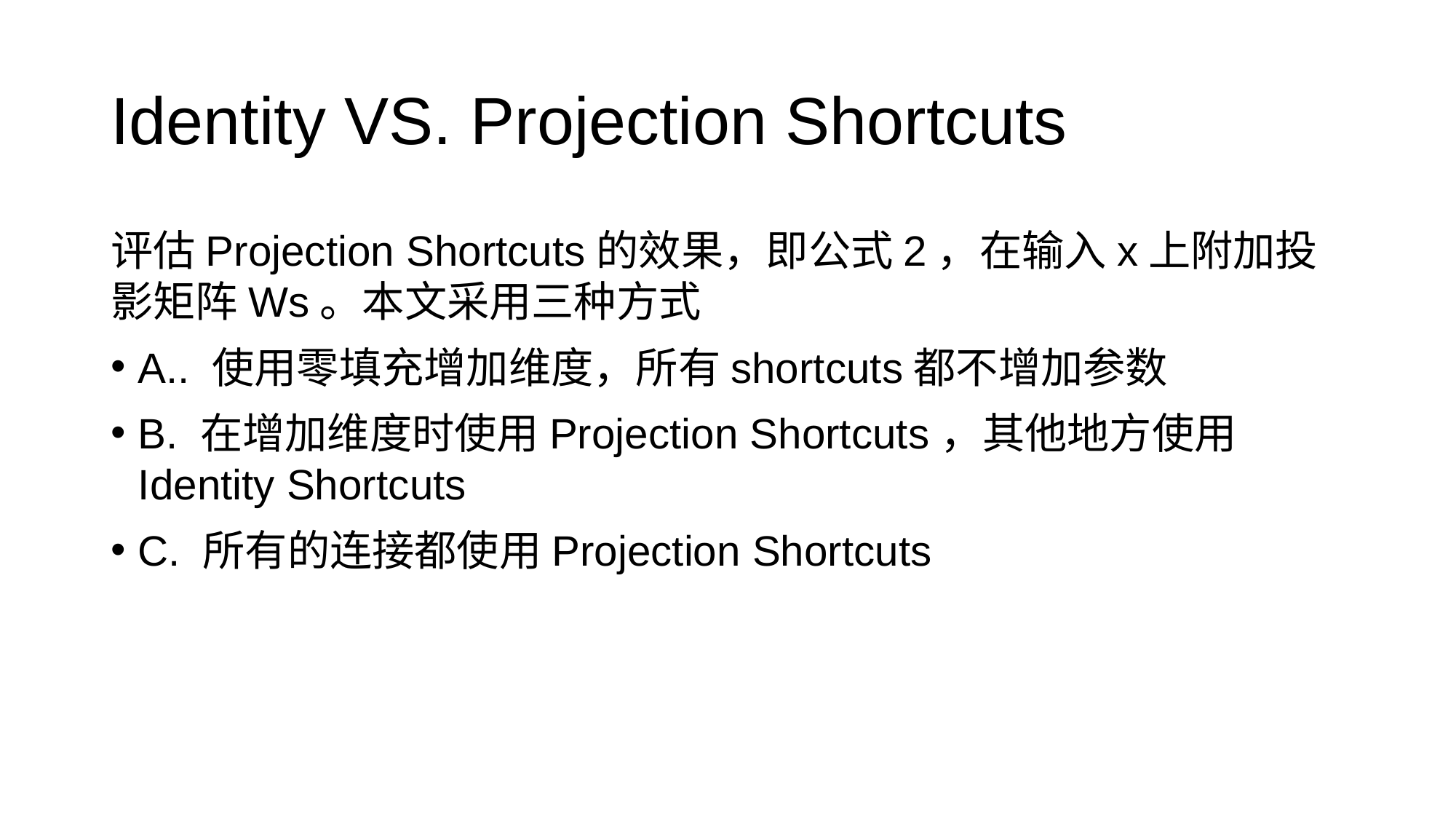

# Identity VS. Projection Shortcuts
评估Projection Shortcuts的效果，即公式2，在输入x上附加投影矩阵Ws。本文采用三种方式
A.. 使用零填充增加维度，所有shortcuts都不增加参数
B. 在增加维度时使用Projection Shortcuts，其他地方使用Identity Shortcuts
C. 所有的连接都使用Projection Shortcuts